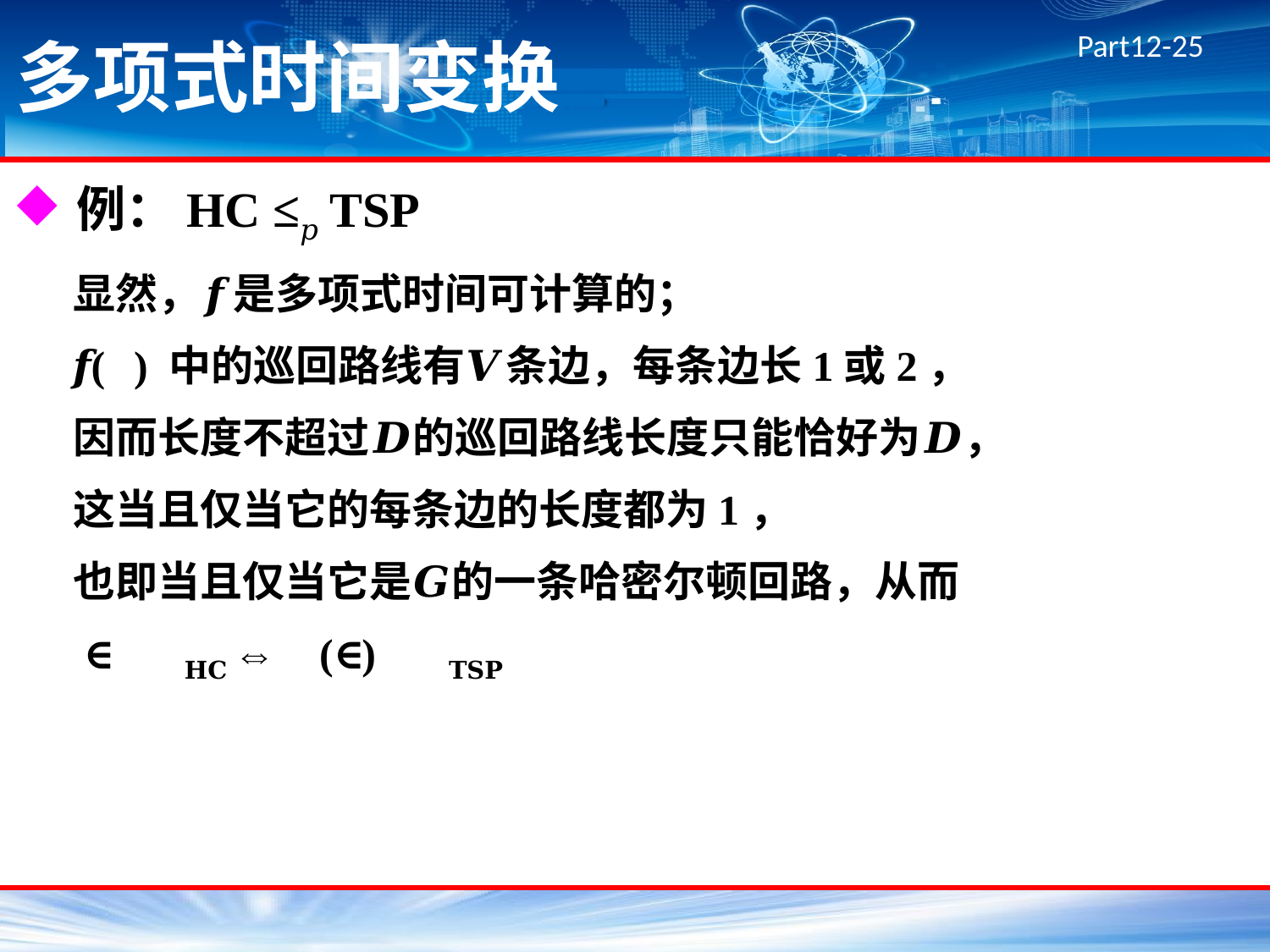

# 多项式时间变换
例：HC ≤𝑝 TSP
显然，𝒇是多项式时间可计算的；
𝒇(𝑰) 中的巡回路线有𝑽条边，每条边长1或2，
因而长度不超过𝑫的巡回路线长度只能恰好为𝑫，
这当且仅当它的每条边的长度都为1，
也即当且仅当它是𝑮的一条哈密尔顿回路，从而
 𝑰∈𝒀𝐇𝐂 ⇔ 𝒇(𝑰)∈𝒀𝐓𝐒𝐏